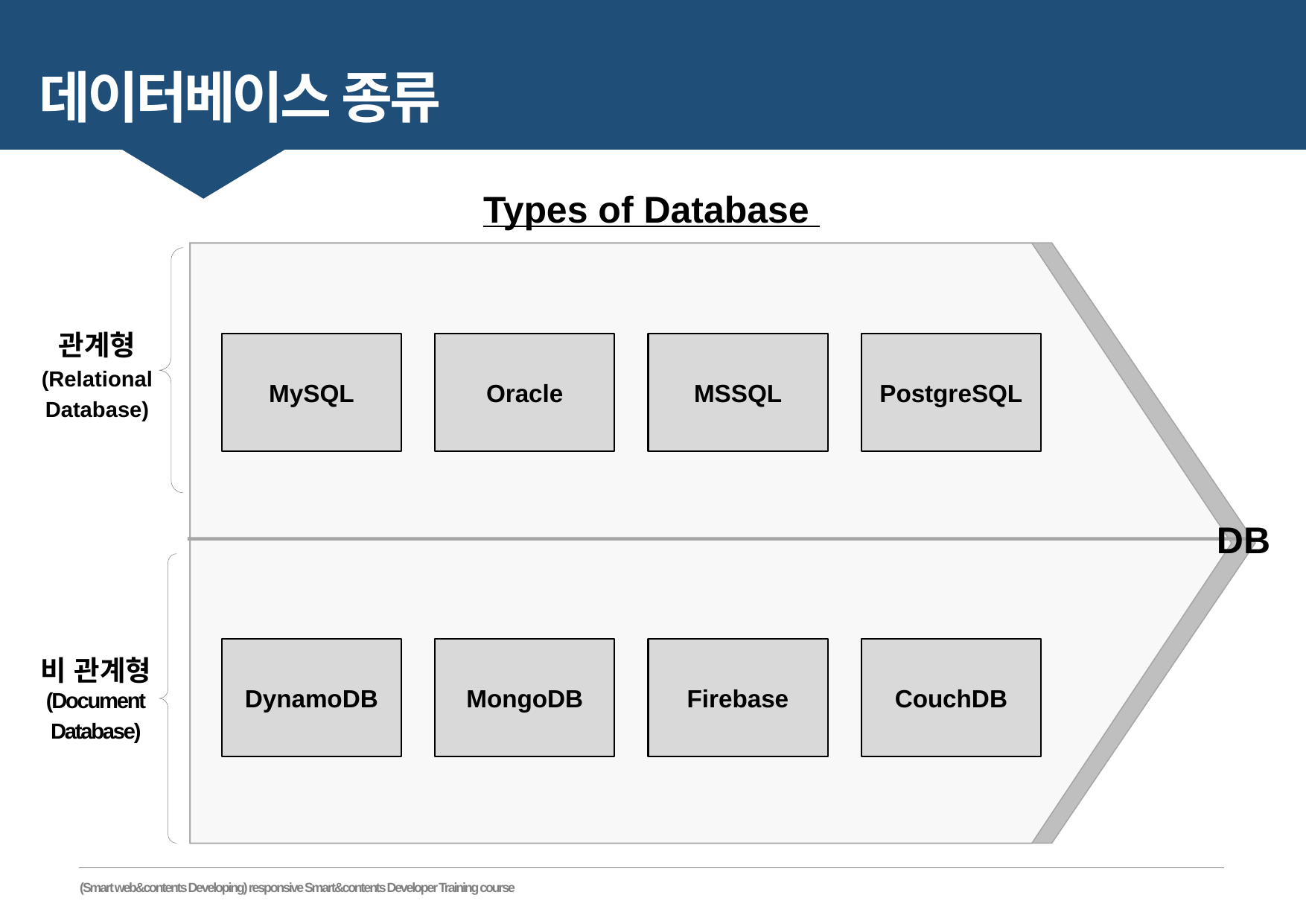

데이터베이스 종류
Types of Database

관계형
(Relational
Database)

DynamoDB
MongoDB
Firebase
CouchDB
비 관계형 (Document
Database)
MySQL
Oracle
MSSQL
PostgreSQL
DB
(Smart web&contents Developing) responsive Smart&contents Developer Training course